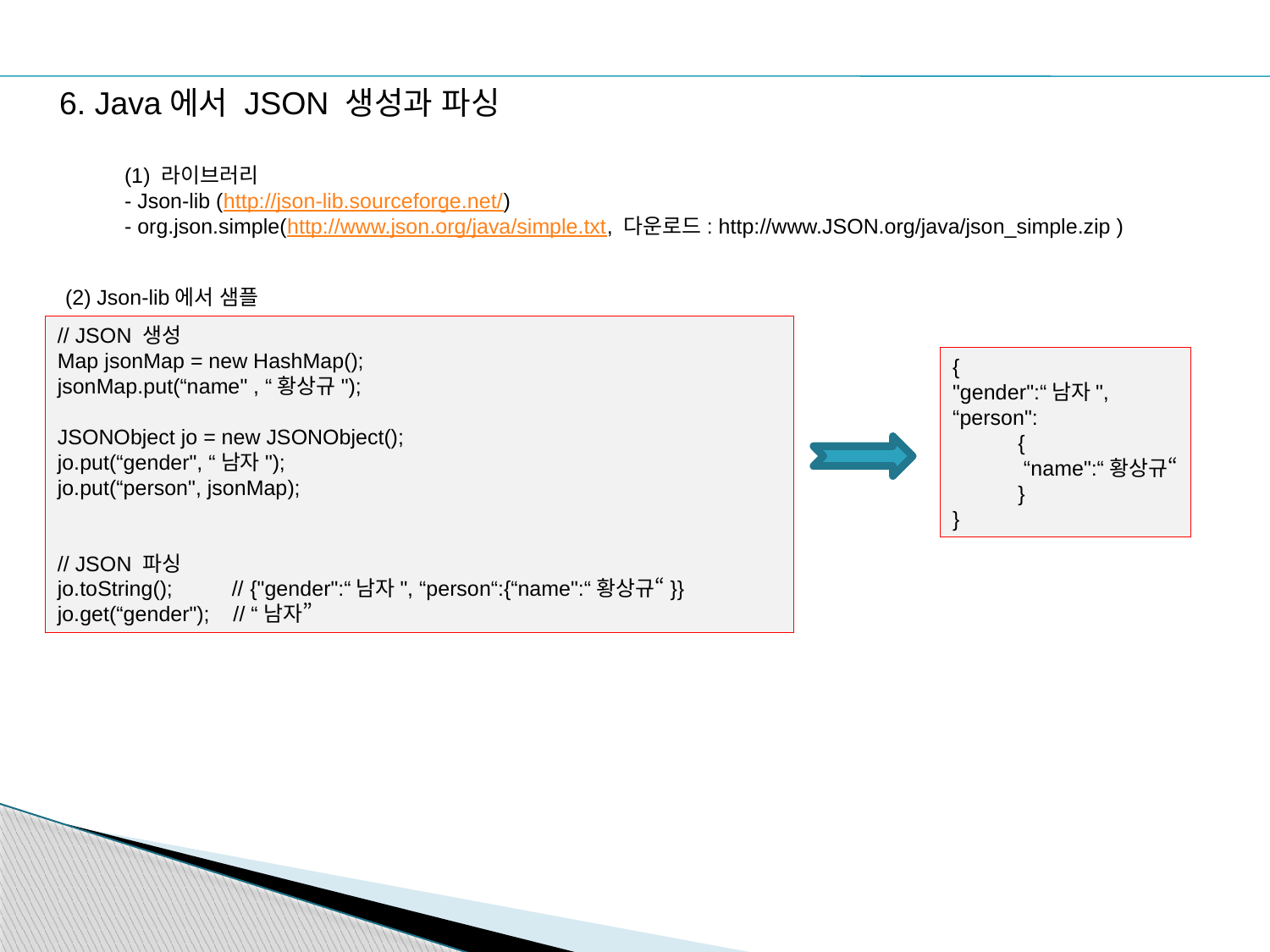

6. Java에서 JSON 생성과 파싱
(1) 라이브러리
- Json-lib (http://json-lib.sourceforge.net/)
- org.json.simple(http://www.json.org/java/simple.txt, 다운로드: http://www.JSON.org/java/json_simple.zip )
(2) Json-lib에서 샘플

// JSON 생성
Map jsonMap = new HashMap();
jsonMap.put(“name" , “황상규");
JSONObject jo = new JSONObject();
jo.put(“gender", “남자");
jo.put(“person", jsonMap);

// JSON 파싱
jo.toString();          // {"gender":“남자", “person“:{“name":“황상규“}}
jo.get(“gender");    // “남자”
{
"gender":“남자",
“person":
           {
            “name":“황상규“
           }
}